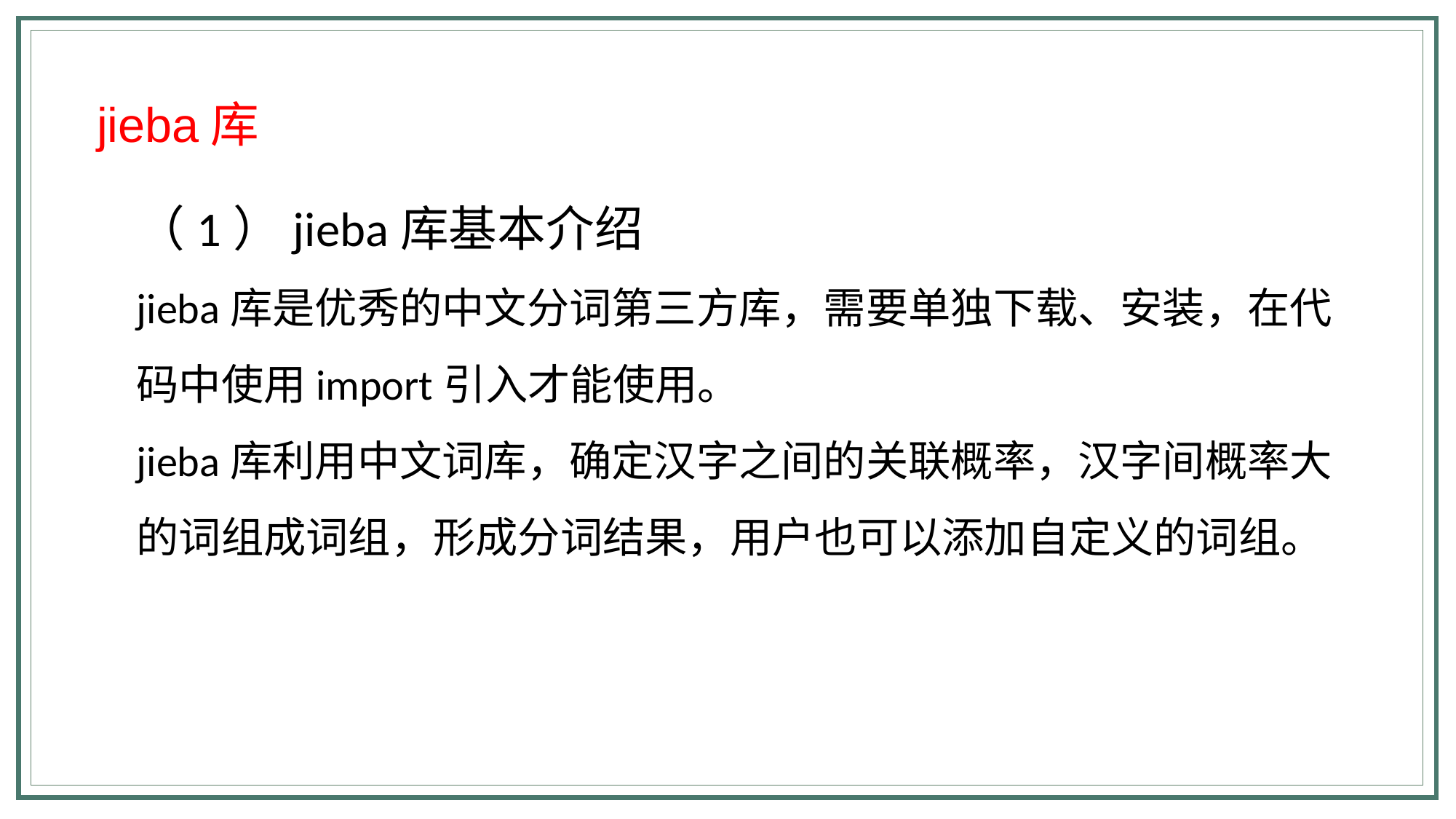

jieba库

（1）jieba库基本介绍
jieba库是优秀的中文分词第三方库，需要单独下载、安装，在代码中使用import引入才能使用。
jieba库利用中文词库，确定汉字之间的关联概率，汉字间概率大的词组成词组，形成分词结果，用户也可以添加自定义的词组。